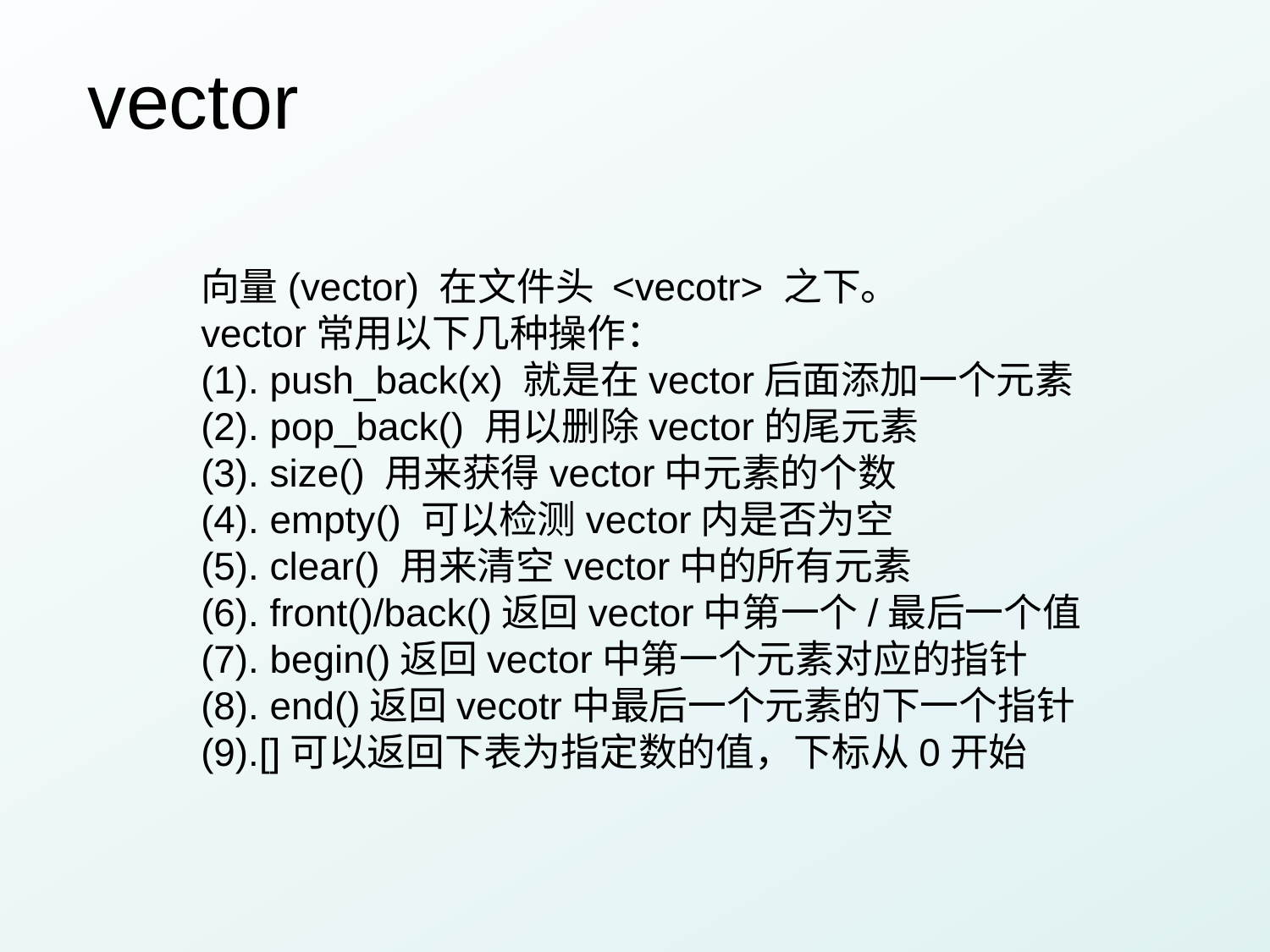

# vector
向量(vector) 在文件头 <vecotr> 之下。
vector常用以下几种操作：
(1). push_back(x) 就是在vector后面添加一个元素
(2). pop_back() 用以删除vector的尾元素
(3). size() 用来获得vector中元素的个数
(4). empty() 可以检测vector内是否为空
(5). clear() 用来清空vector中的所有元素
(6). front()/back()返回vector中第一个/最后一个值
(7). begin()返回vector中第一个元素对应的指针
(8). end()返回vecotr中最后一个元素的下一个指针
(9).[]可以返回下表为指定数的值，下标从0开始